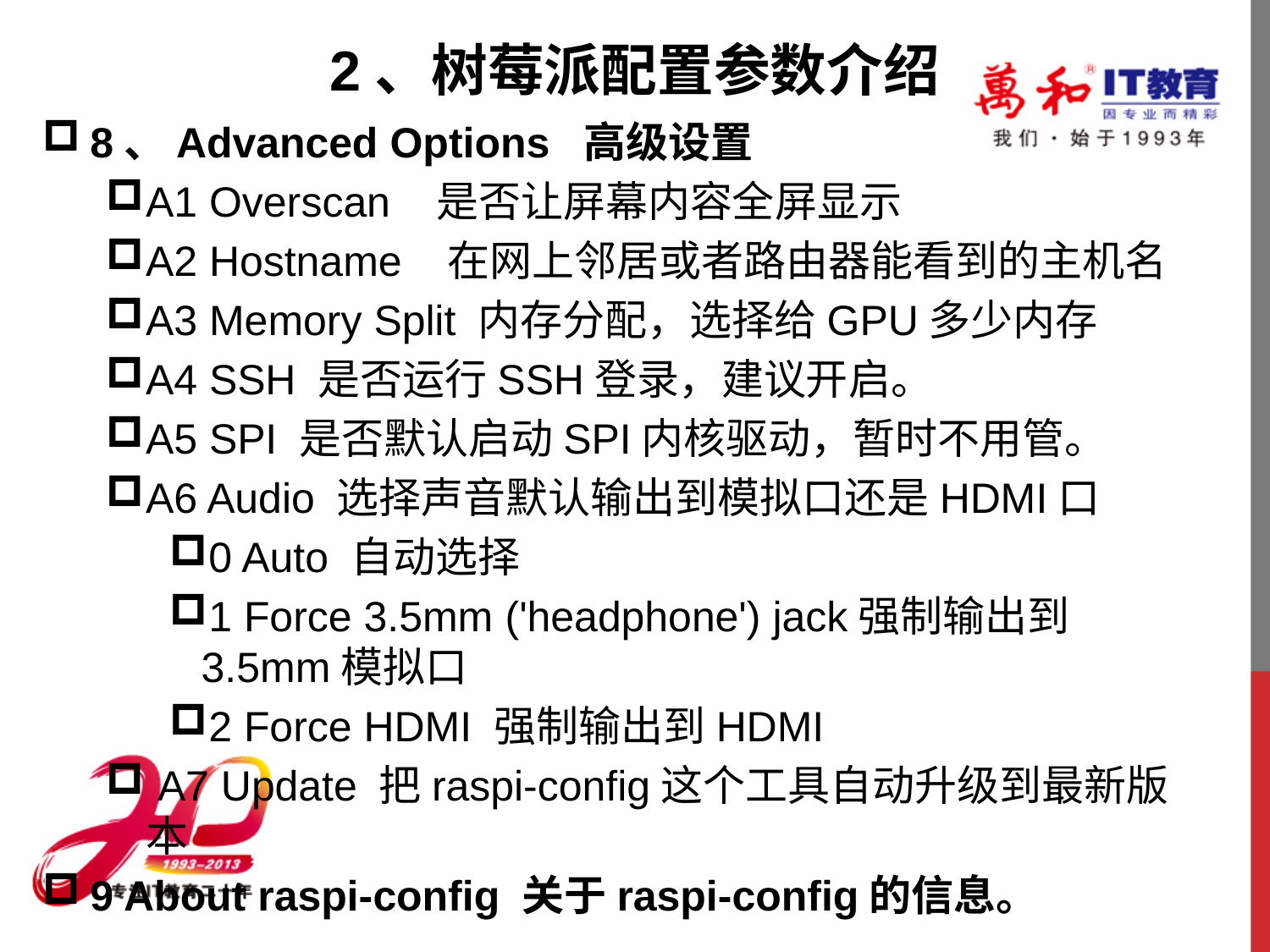

# 2、树莓派配置参数介绍
8、Advanced Options  高级设置
A1 Overscan   是否让屏幕内容全屏显示
A2 Hostname   在网上邻居或者路由器能看到的主机名
A3 Memory Split 内存分配，选择给GPU多少内存
A4 SSH 是否运行SSH登录，建议开启。
A5 SPI 是否默认启动SPI内核驱动，暂时不用管。
A6 Audio 选择声音默认输出到模拟口还是HDMI口
0 Auto 自动选择
1 Force 3.5mm ('headphone') jack强制输出到3.5mm模拟口
2 Force HDMI 强制输出到HDMI
 A7 Update 把raspi-config这个工具自动升级到最新版本
9 About raspi-config 关于raspi-config的信息。